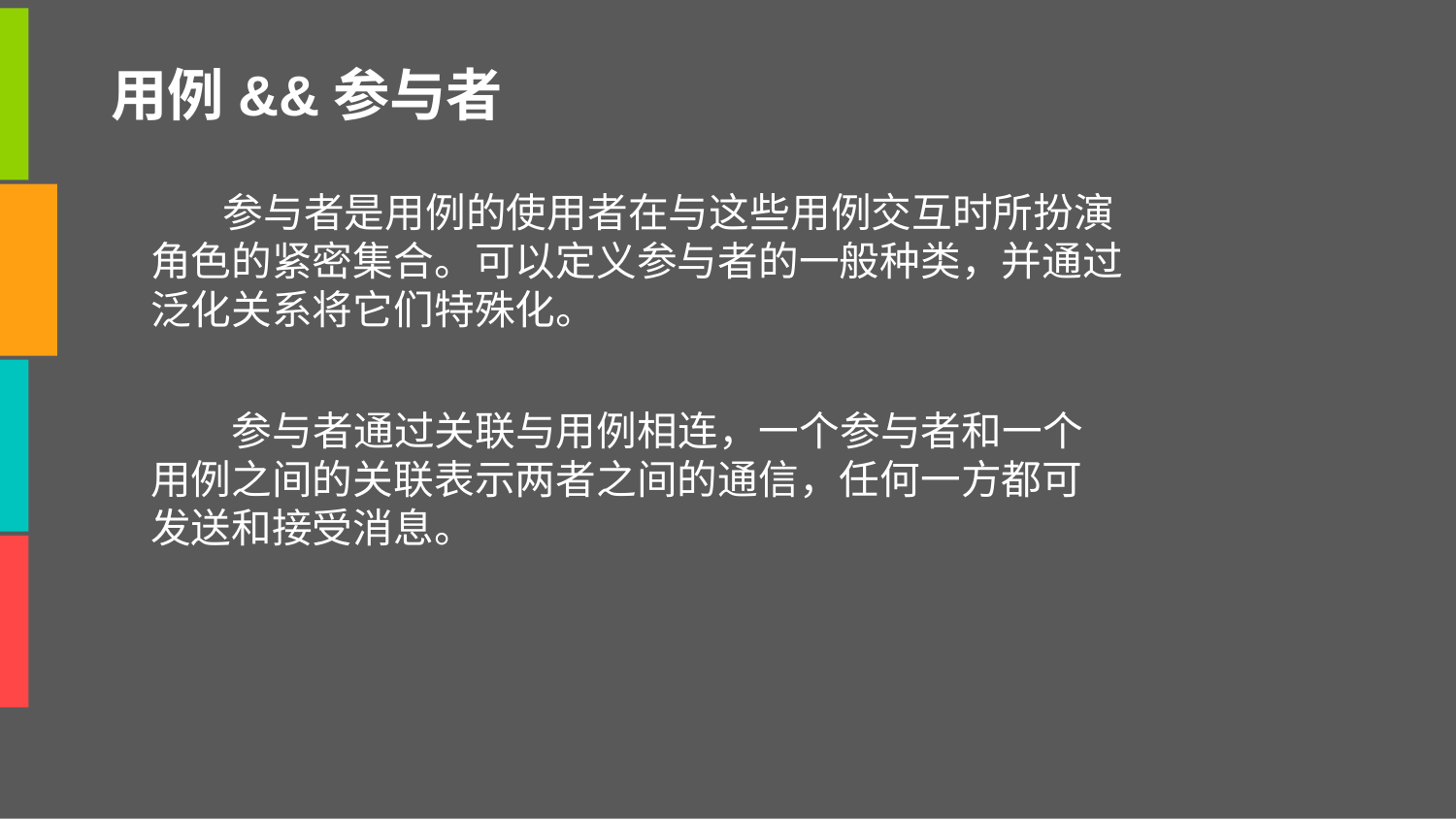

用例&&参与者
       参与者是用例的使用者在与这些用例交互时所扮演角色的紧密集合。可以定义参与者的一般种类，并通过泛化关系将它们特殊化。

        参与者通过关联与用例相连，一个参与者和一个用例之间的关联表示两者之间的通信，任何一方都可发送和接受消息。